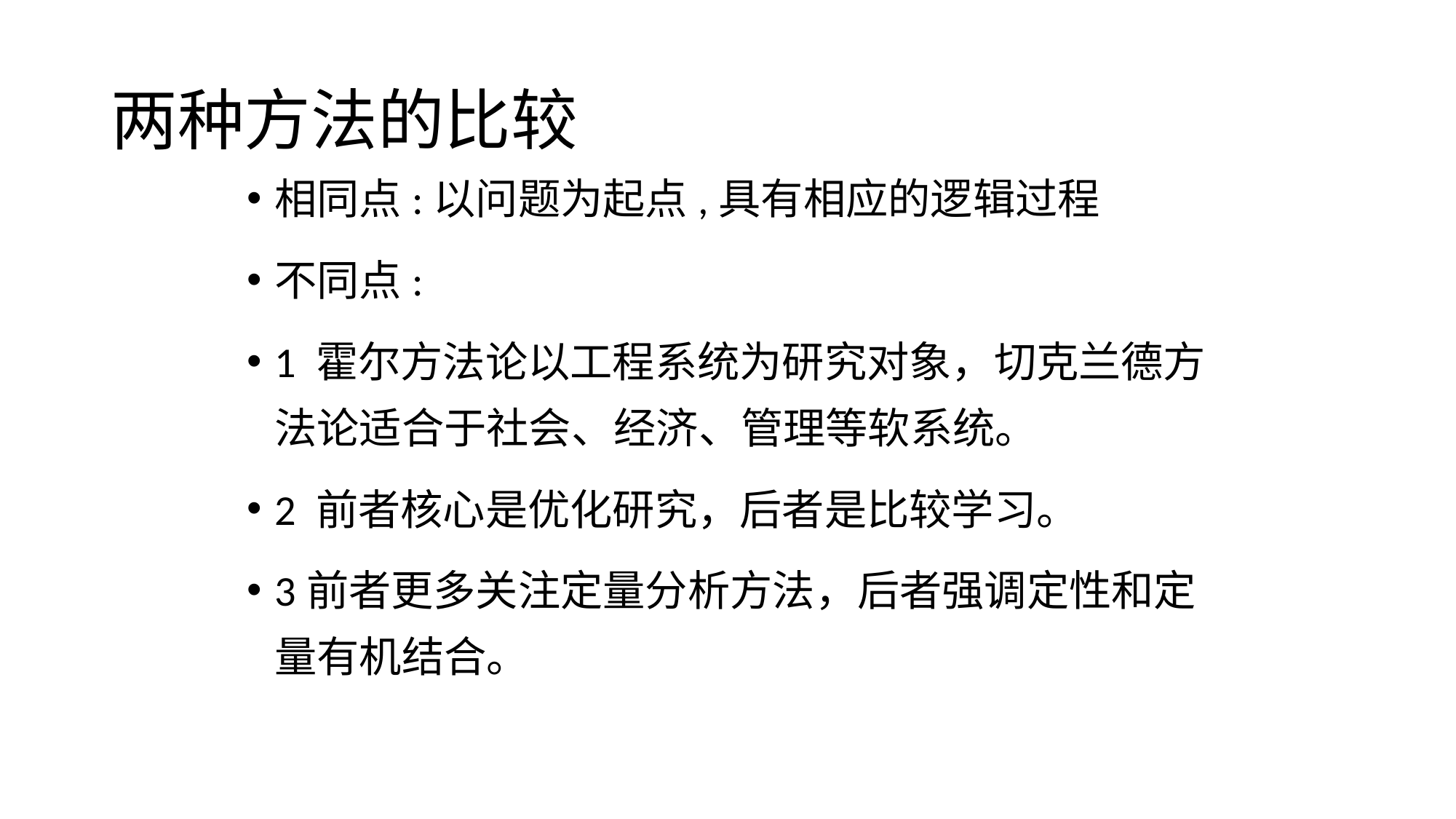

# 两种方法的比较
相同点:以问题为起点,具有相应的逻辑过程
不同点:
1 霍尔方法论以工程系统为研究对象，切克兰德方法论适合于社会、经济、管理等软系统。
2 前者核心是优化研究，后者是比较学习。
3前者更多关注定量分析方法，后者强调定性和定量有机结合。